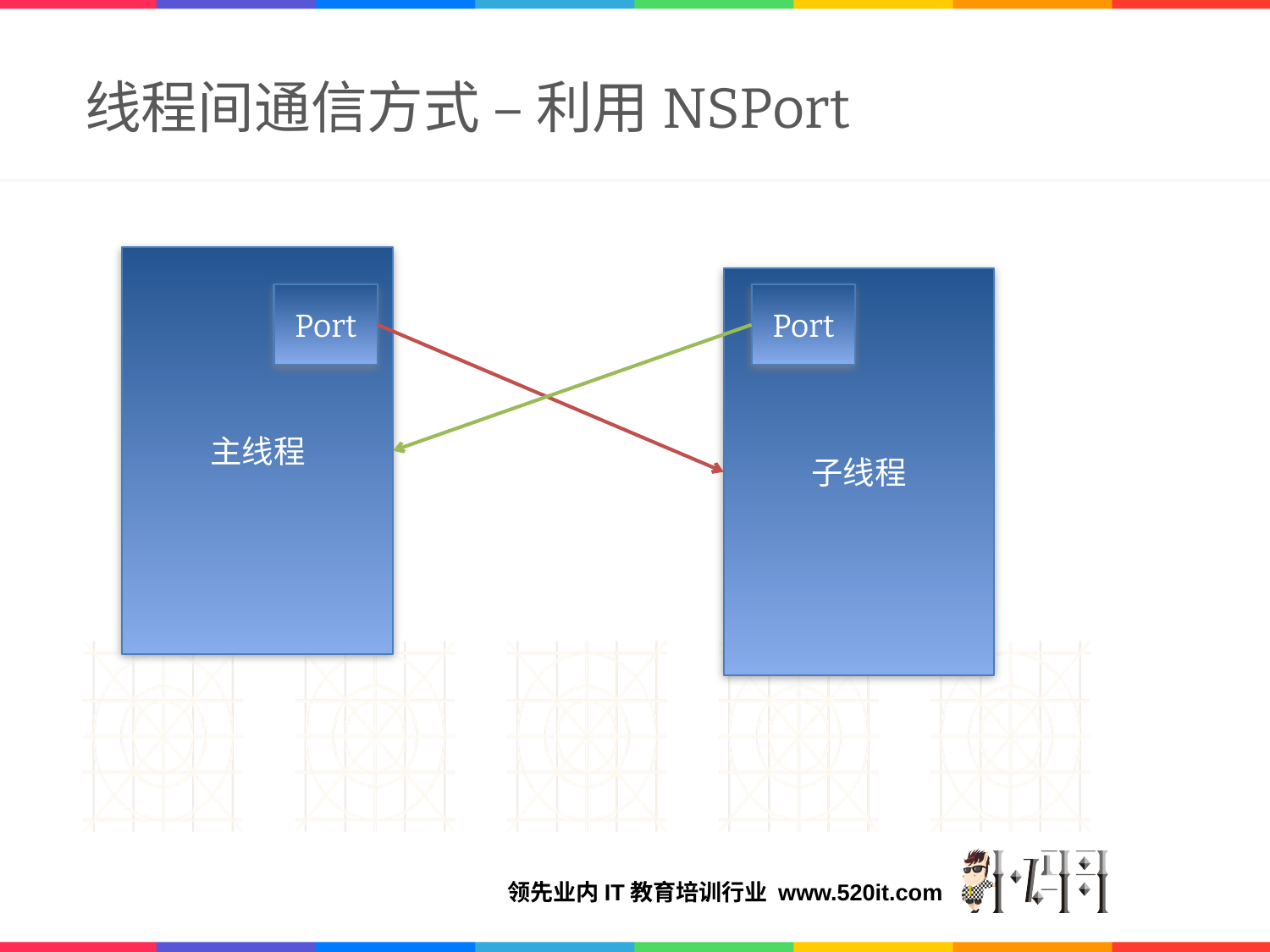

# 线程间通信方式 – 利用NSPort
主线程
子线程
Port
Port